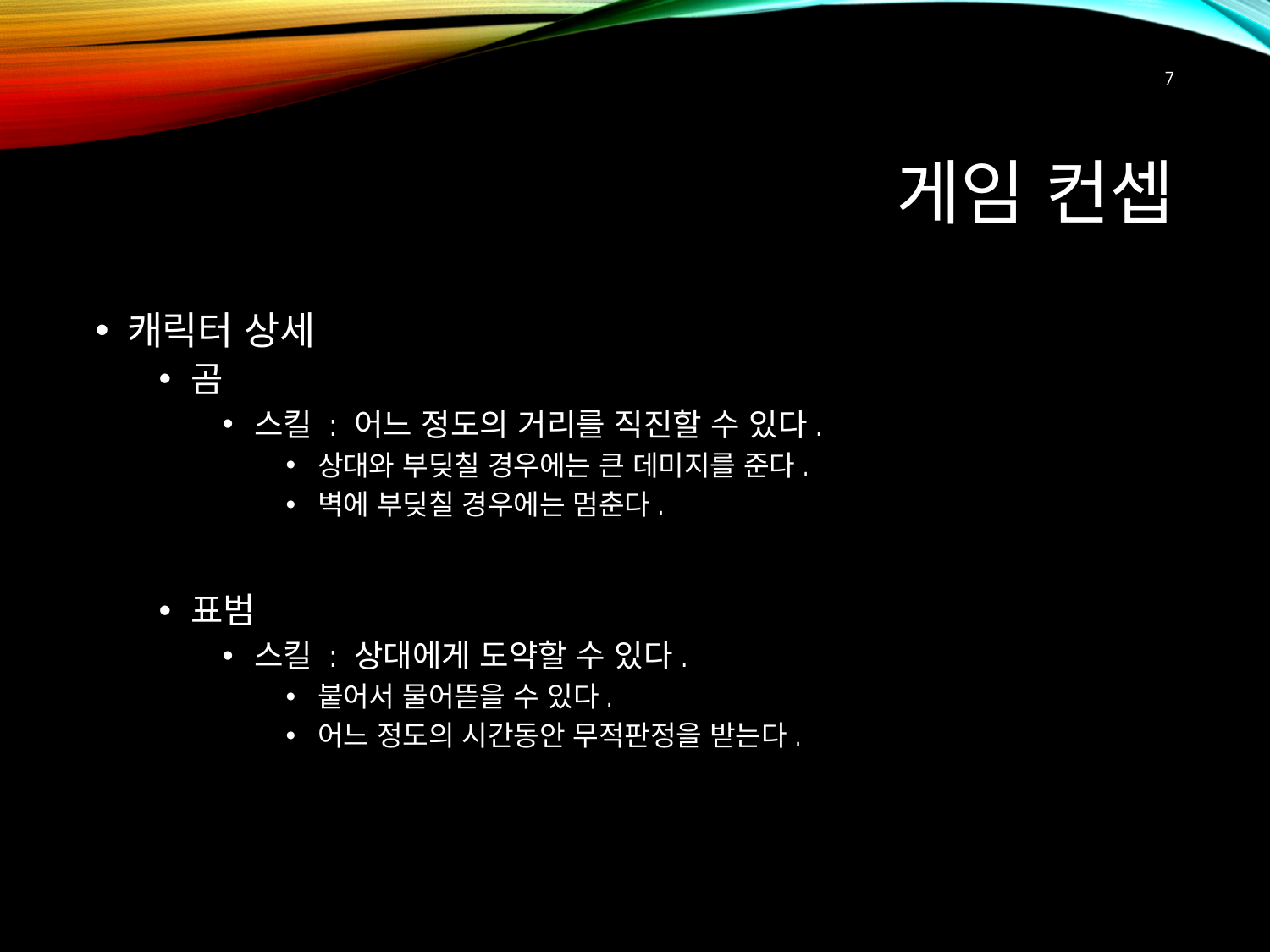

7
# 게임 컨셉
캐릭터 상세
곰
스킬 : 어느 정도의 거리를 직진할 수 있다.
상대와 부딪칠 경우에는 큰 데미지를 준다.
벽에 부딪칠 경우에는 멈춘다.

표범
스킬 : 상대에게 도약할 수 있다.
붙어서 물어뜯을 수 있다.
어느 정도의 시간동안 무적판정을 받는다.